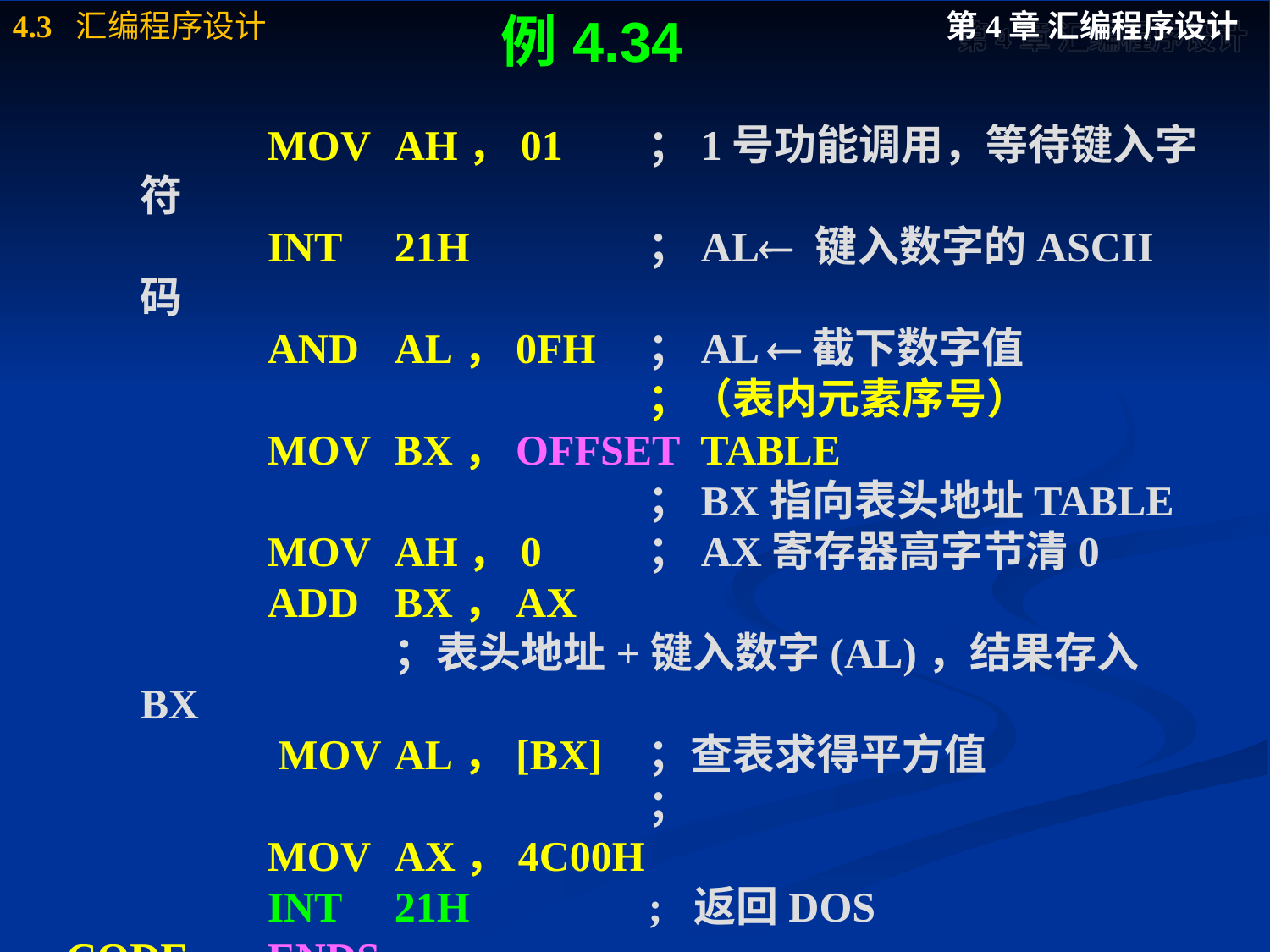

例4.34
		MOV	AH，01  	；1号功能调用，等待键入字符
		INT	21H	      	；AL← 键入数字的ASCII码
		AND	AL，0FH	；AL ←截下数字值
					；（表内元素序号）
  		MOV	BX，OFFSET  TABLE
					；BX指向表头地址TABLE
		MOV	AH，0	；AX寄存器高字节清0
		ADD	BX，AX
			；表头地址+键入数字(AL)，结果存入BX
		 MOV	AL，[BX]	；查表求得平方值
					；
		MOV	AX，4C00H
		INT	21H		;  返回DOS
CODE	ENDS
		END	START